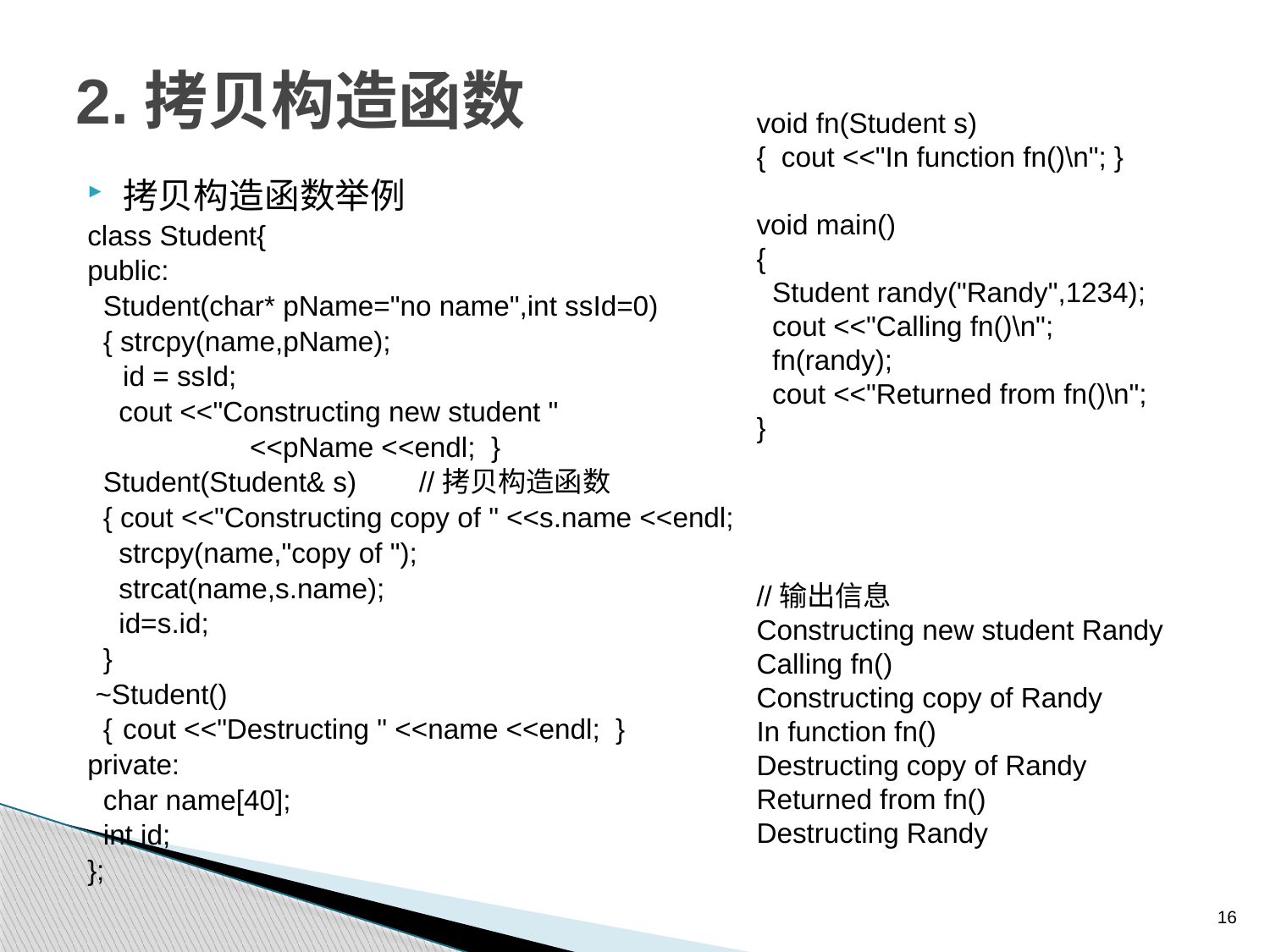

# 2.拷贝构造函数
void fn(Student s)
{  cout <<"In function fn()\n"; }

void main()
{
  Student randy("Randy",1234);
  cout <<"Calling fn()\n";
  fn(randy);
  cout <<"Returned from fn()\n";
}

//输出信息
Constructing new student Randy
Calling fn()
Constructing copy of Randy
In function fn()
Destructing copy of Randy
Returned from fn()
Destructing Randy
拷贝构造函数举例
class Student{
public:
  Student(char* pName="no name",int ssId=0)
  { strcpy(name,pName);
	id = ssId;
    cout <<"Constructing new student "
		<<pName <<endl;  }
  Student(Student& s)        //拷贝构造函数
  { cout <<"Constructing copy of " <<s.name <<endl;
    strcpy(name,"copy of ");
    strcat(name,s.name);
    id=s.id;
  }
 ~Student()
  {	cout <<"Destructing " <<name <<endl;  }
private:
  char name[40];
  int id;
};

16